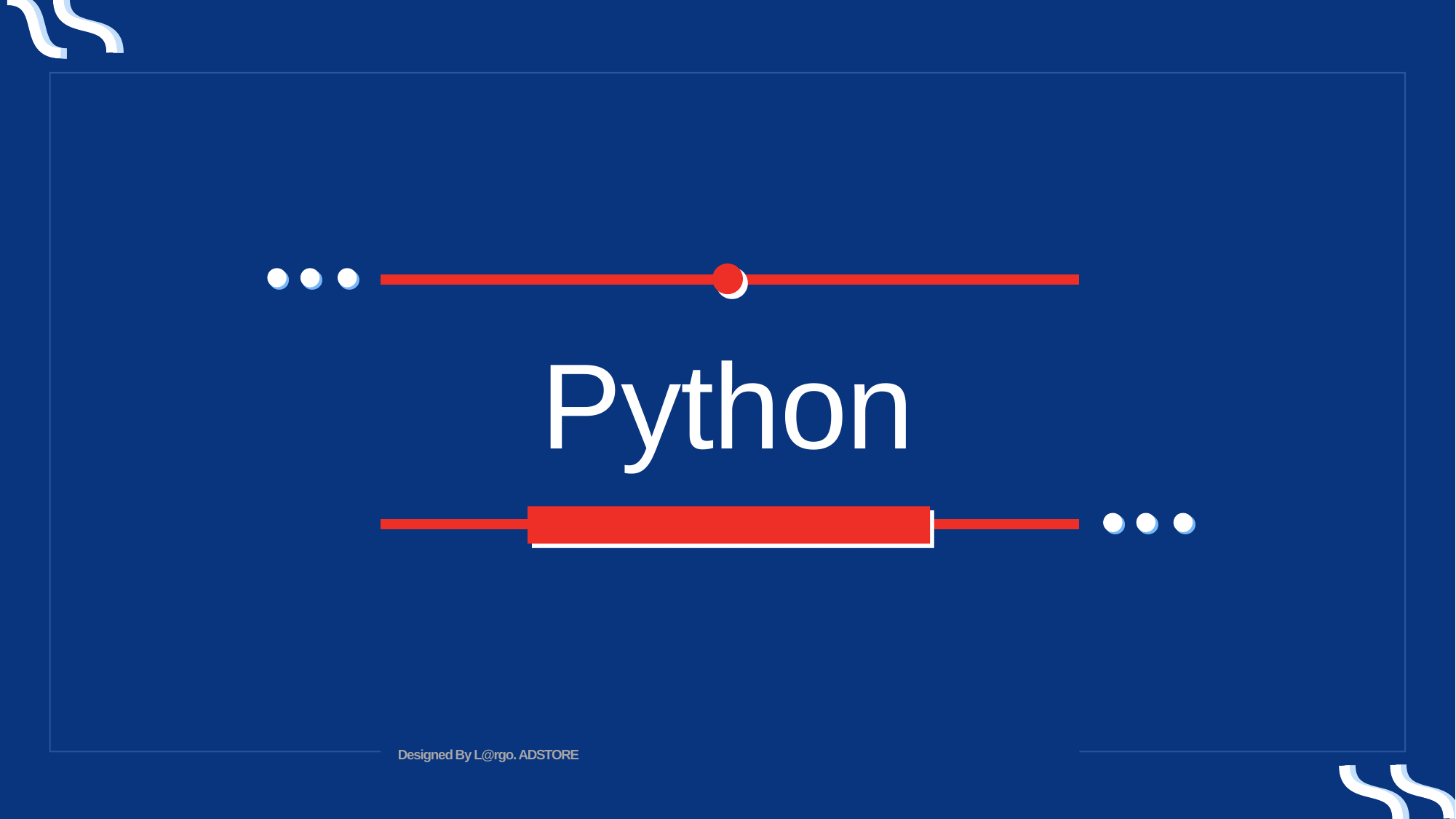

# Python
세종대학교  소프트웨어학과
Designed By L@rgo. ADSTORE